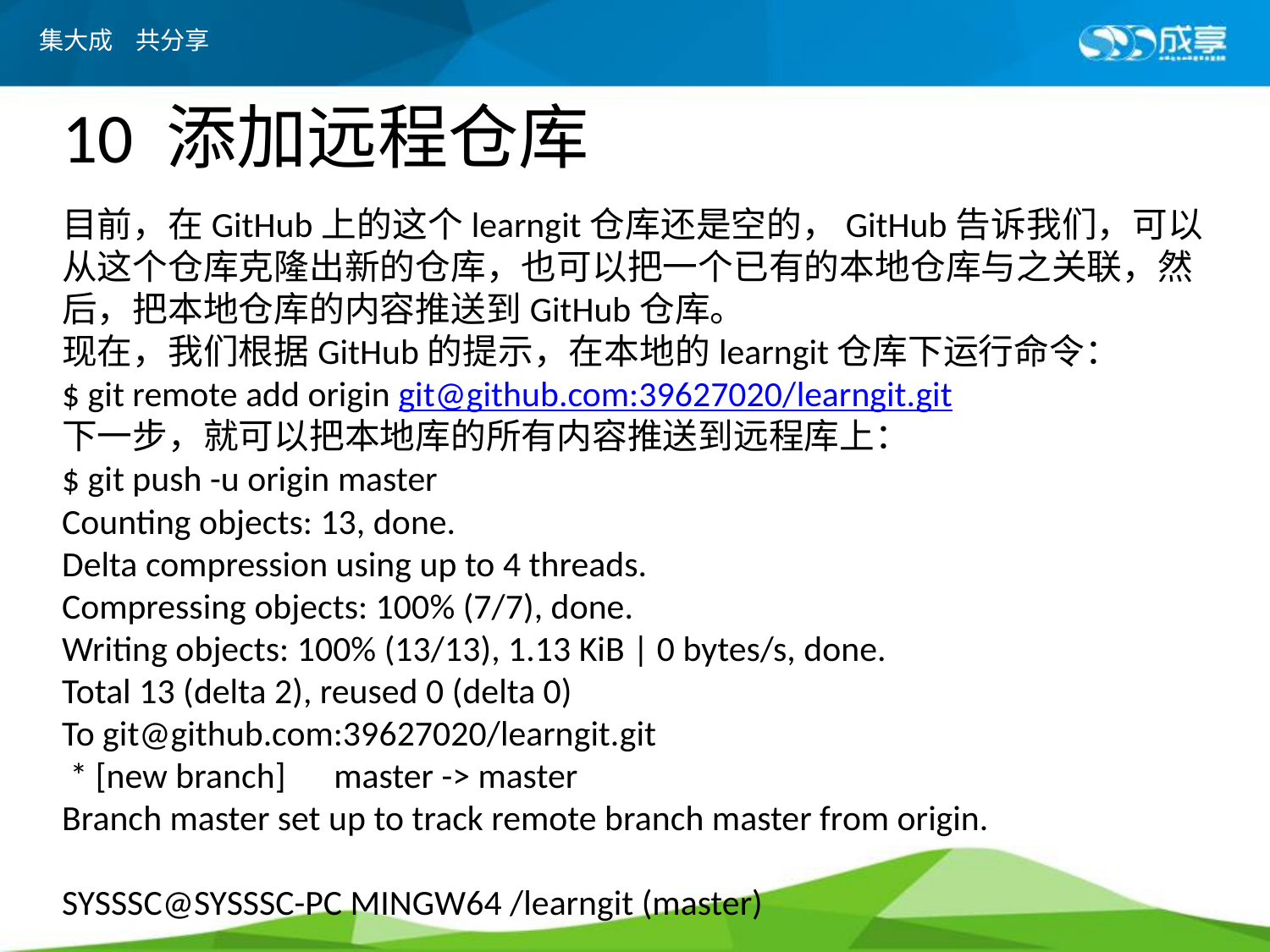

10 添加远程仓库

目前，在GitHub上的这个learngit仓库还是空的，GitHub告诉我们，可以从这个仓库克隆出新的仓库，也可以把一个已有的本地仓库与之关联，然后，把本地仓库的内容推送到GitHub仓库。
现在，我们根据GitHub的提示，在本地的learngit仓库下运行命令：
$ git remote add origin git@github.com:39627020/learngit.git
下一步，就可以把本地库的所有内容推送到远程库上：
$ git push -u origin master
Counting objects: 13, done.
Delta compression using up to 4 threads.
Compressing objects: 100% (7/7), done.
Writing objects: 100% (13/13), 1.13 KiB | 0 bytes/s, done.
Total 13 (delta 2), reused 0 (delta 0)
To git@github.com:39627020/learngit.git
 * [new branch]      master -> master
Branch master set up to track remote branch master from origin.

SYSSSC@SYSSSC-PC MINGW64 /learngit (master)